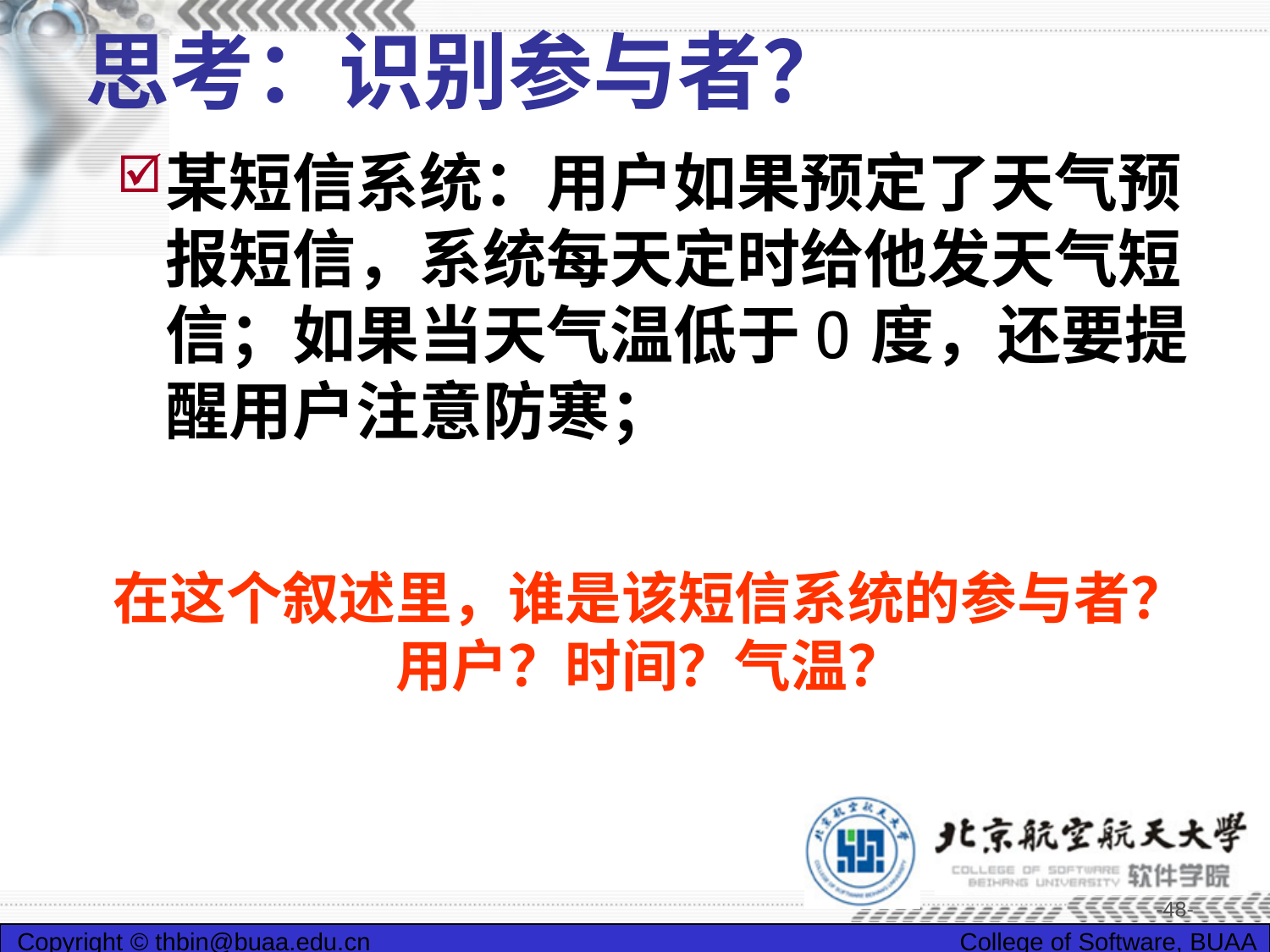

# 思考：识别参与者？
某短信系统：用户如果预定了天气预报短信，系统每天定时给他发天气短信；如果当天气温低于0度，还要提醒用户注意防寒；
在这个叙述里，谁是该短信系统的参与者？用户？时间？气温？
-48-